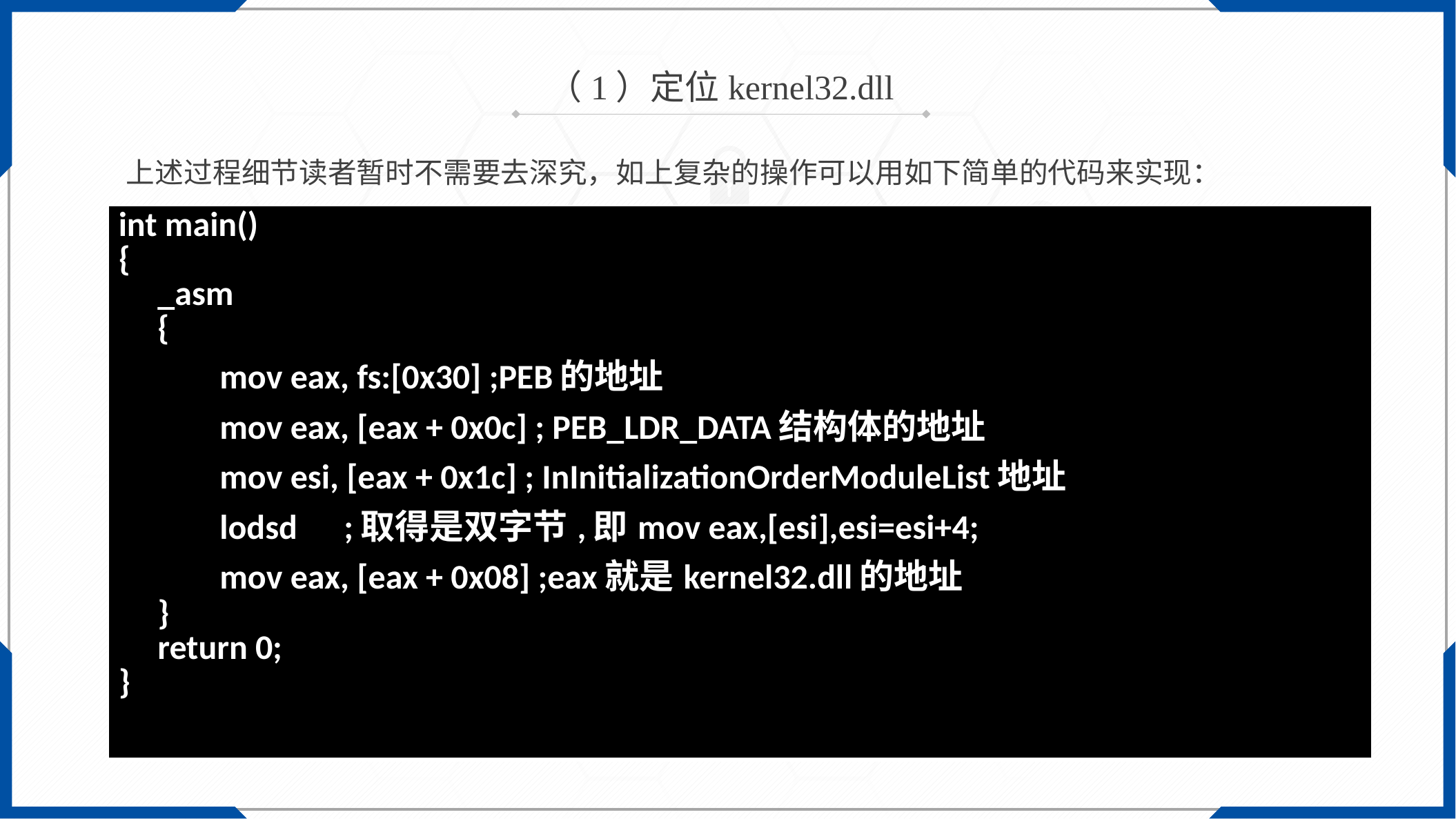

（1）定位kernel32.dll
上述过程细节读者暂时不需要去深究，如上复杂的操作可以用如下简单的代码来实现：
| int main() { \_asm { mov eax, fs:[0x30] ;PEB的地址 mov eax, [eax + 0x0c] ; PEB\_LDR\_DATA结构体的地址 mov esi, [eax + 0x1c] ; InInitializationOrderModuleList地址 lodsd ;取得是双字节,即mov eax,[esi],esi=esi+4; mov eax, [eax + 0x08] ;eax就是kernel32.dll的地址 } return 0; } |
| --- |